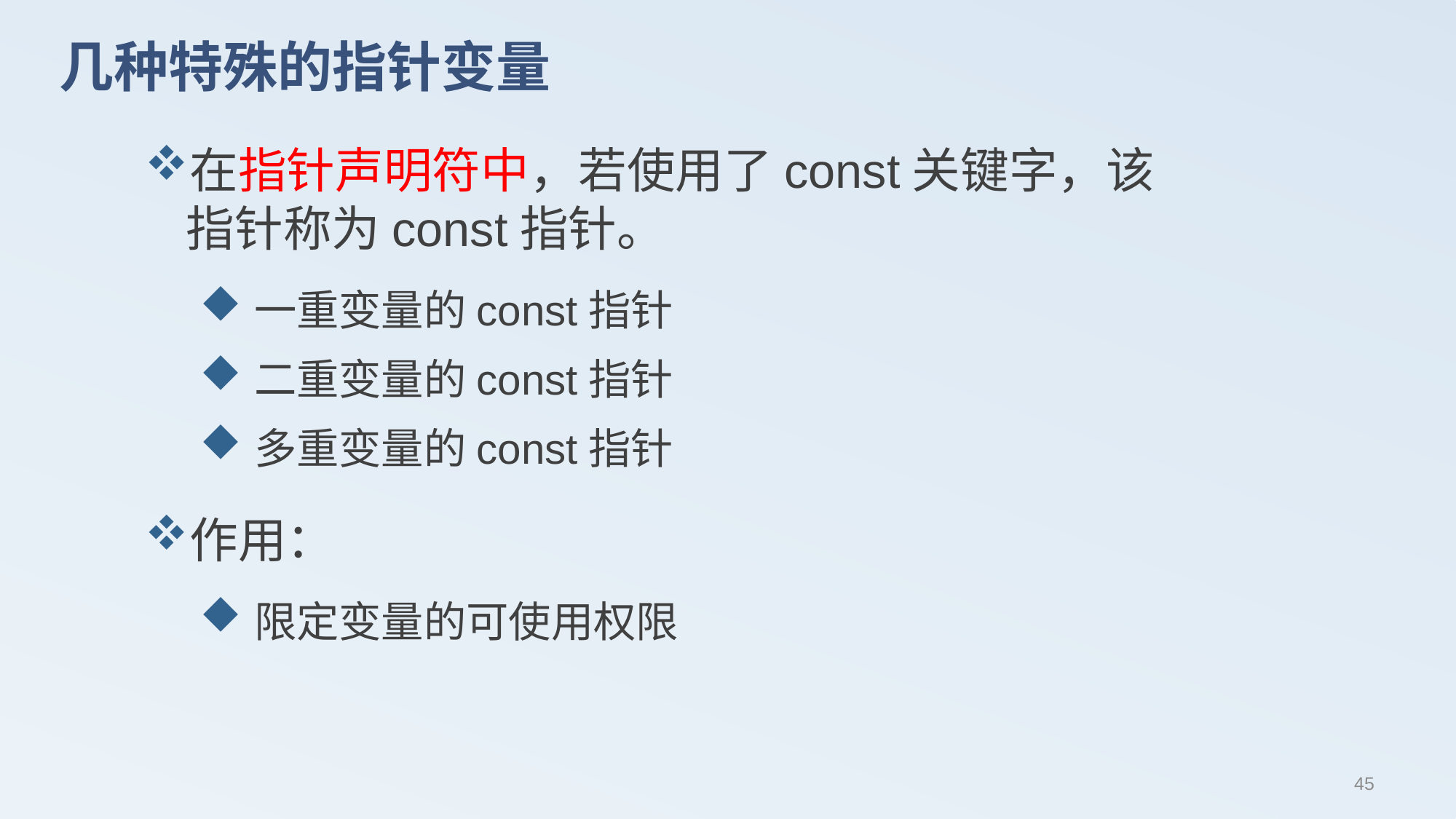

# 几种特殊的指针变量
在指针声明符中，若使用了const关键字，该指针称为const指针。
一重变量的const指针
二重变量的const指针
多重变量的const指针
作用：
限定变量的可使用权限